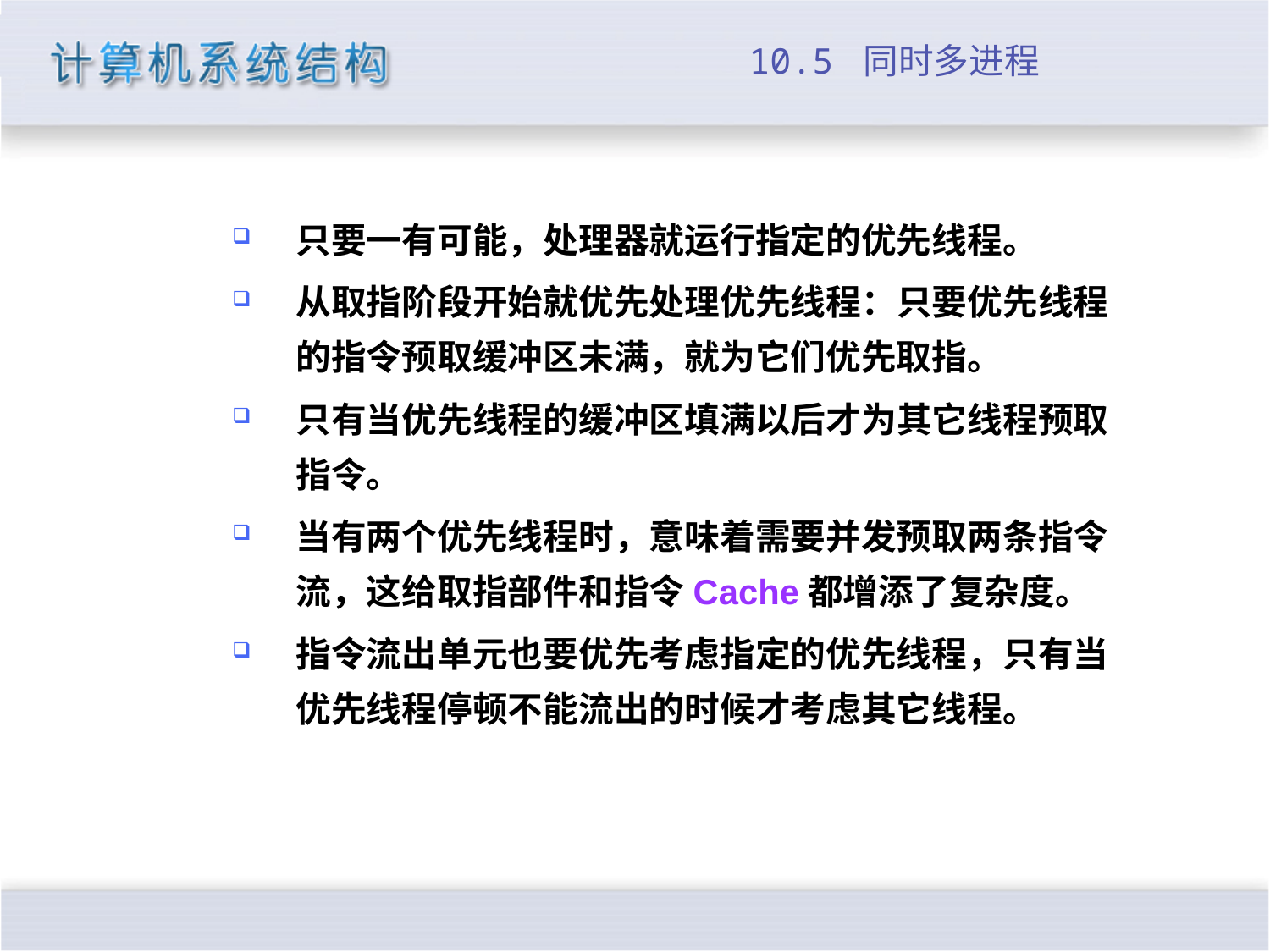

# 10.5 同时多进程
只要一有可能，处理器就运行指定的优先线程。
从取指阶段开始就优先处理优先线程：只要优先线程的指令预取缓冲区未满，就为它们优先取指。
只有当优先线程的缓冲区填满以后才为其它线程预取指令。
当有两个优先线程时，意味着需要并发预取两条指令流，这给取指部件和指令Cache都增添了复杂度。
指令流出单元也要优先考虑指定的优先线程，只有当优先线程停顿不能流出的时候才考虑其它线程。